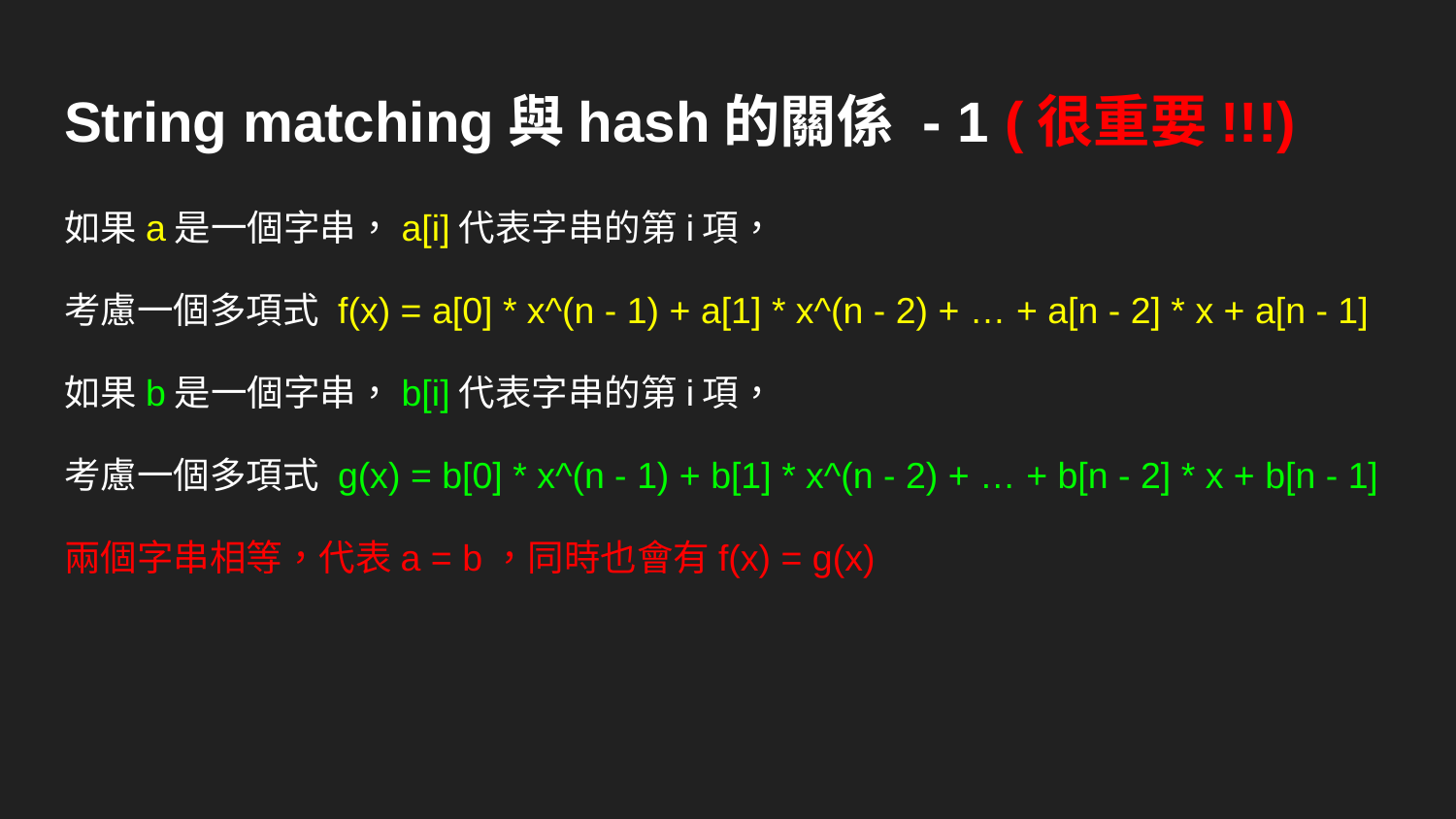

# String matching與hash的關係 - 1 (很重要!!!)
如果a是一個字串，a[i]代表字串的第i項，
考慮一個多項式 f(x) = a[0] * x^(n - 1) + a[1] * x^(n - 2) + … + a[n - 2] * x + a[n - 1]
如果b是一個字串，b[i]代表字串的第i項，
考慮一個多項式 g(x) = b[0] * x^(n - 1) + b[1] * x^(n - 2) + … + b[n - 2] * x + b[n - 1]
兩個字串相等，代表a = b，同時也會有f(x) = g(x)